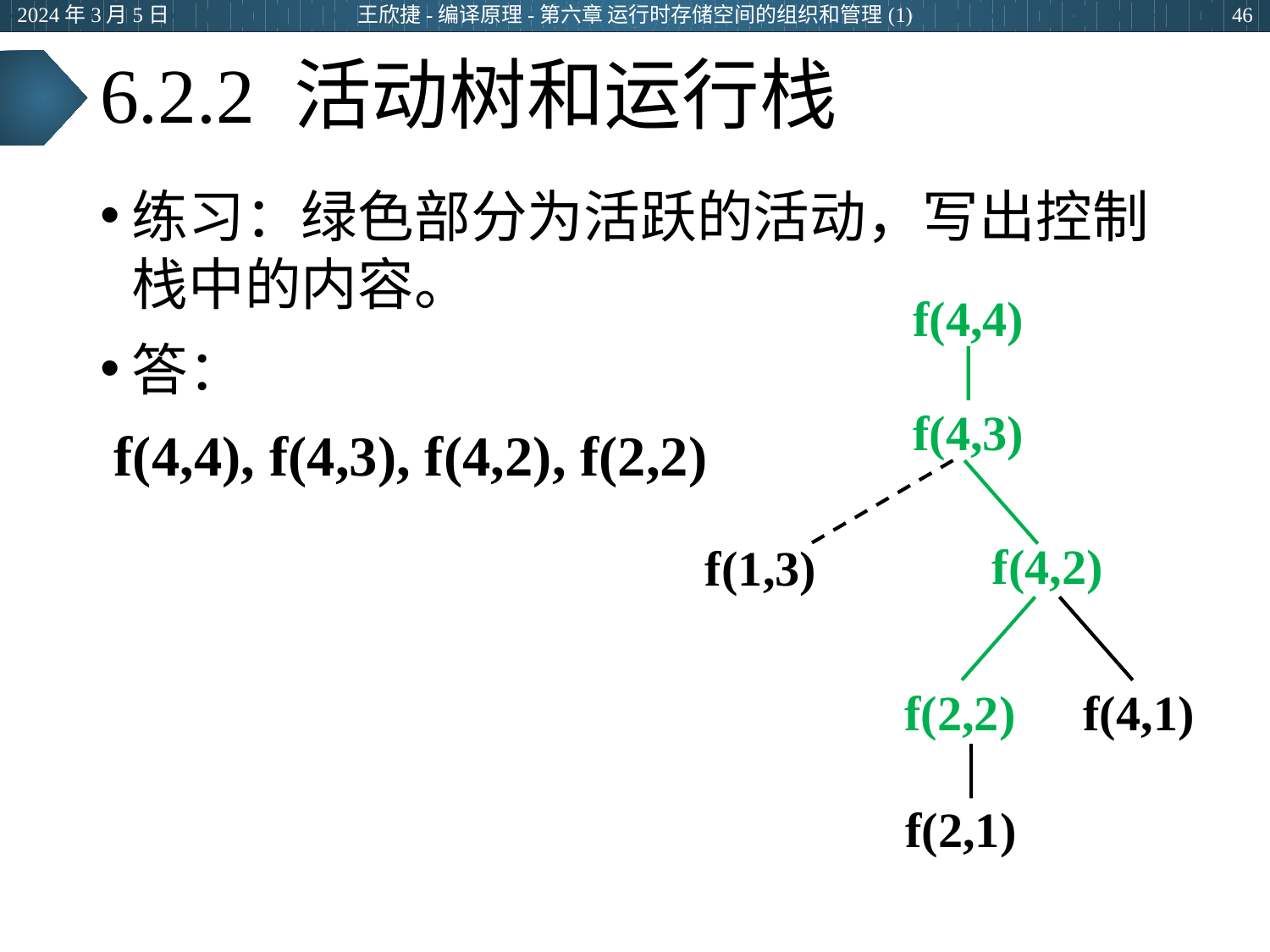

2024年3月5日
王欣捷-编译原理-第六章 运行时存储空间的组织和管理(1)
46
# 6.2.2 活动树和运行栈
练习：绿色部分为活跃的活动，写出控制栈中的内容。
答：
 f(4,4), f(4,3), f(4,2), f(2,2)
f(4,4)

f(4,3)

f(4,2)
f(1,3)

f(2,2)
f(4,1)

f(2,1)